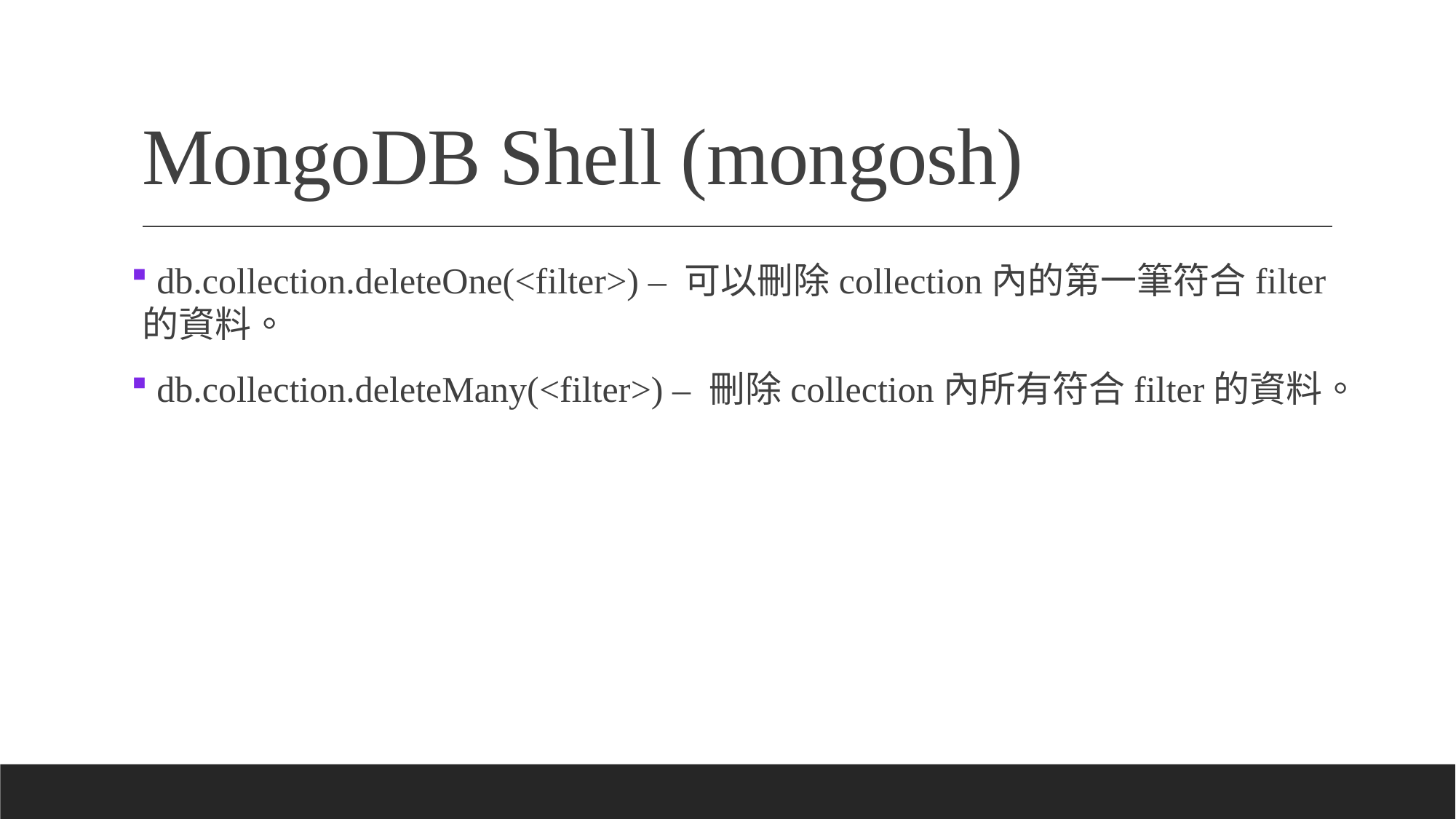

# MongoDB Shell (mongosh)
 db.collection.deleteOne(<filter>) – 可以刪除collection內的第一筆符合filter的資料。
 db.collection.deleteMany(<filter>) – 刪除collection內所有符合filter的資料。